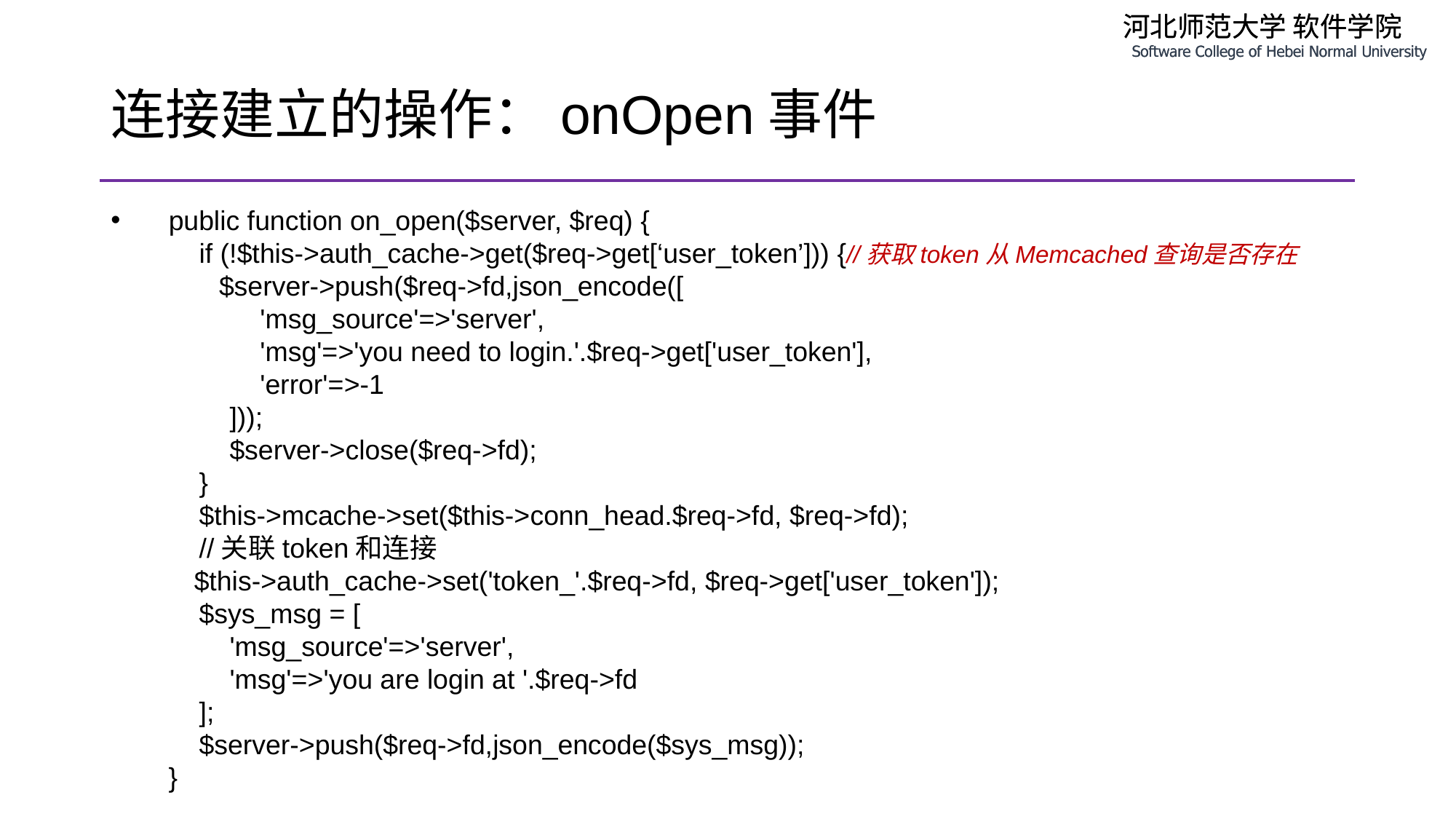

# 连接建立的操作：onOpen事件
    public function on_open($server, $req) {
        if (!$this->auth_cache->get($req->get[‘user_token’])) {//获取token从Memcached查询是否存在
            $server->push($req->fd,json_encode([
                'msg_source'=>'server',
                'msg'=>'you need to login.'.$req->get['user_token'],
                'error'=>-1
            ]));
            $server->close($req->fd);
        }
        $this->mcache->set($this->conn_head.$req->fd, $req->fd);
        //关联token和连接
        $this->auth_cache->set('token_'.$req->fd, $req->get['user_token']);
        $sys_msg = [
            'msg_source'=>'server',
            'msg'=>'you are login at '.$req->fd
        ];
        $server->push($req->fd,json_encode($sys_msg));
    }